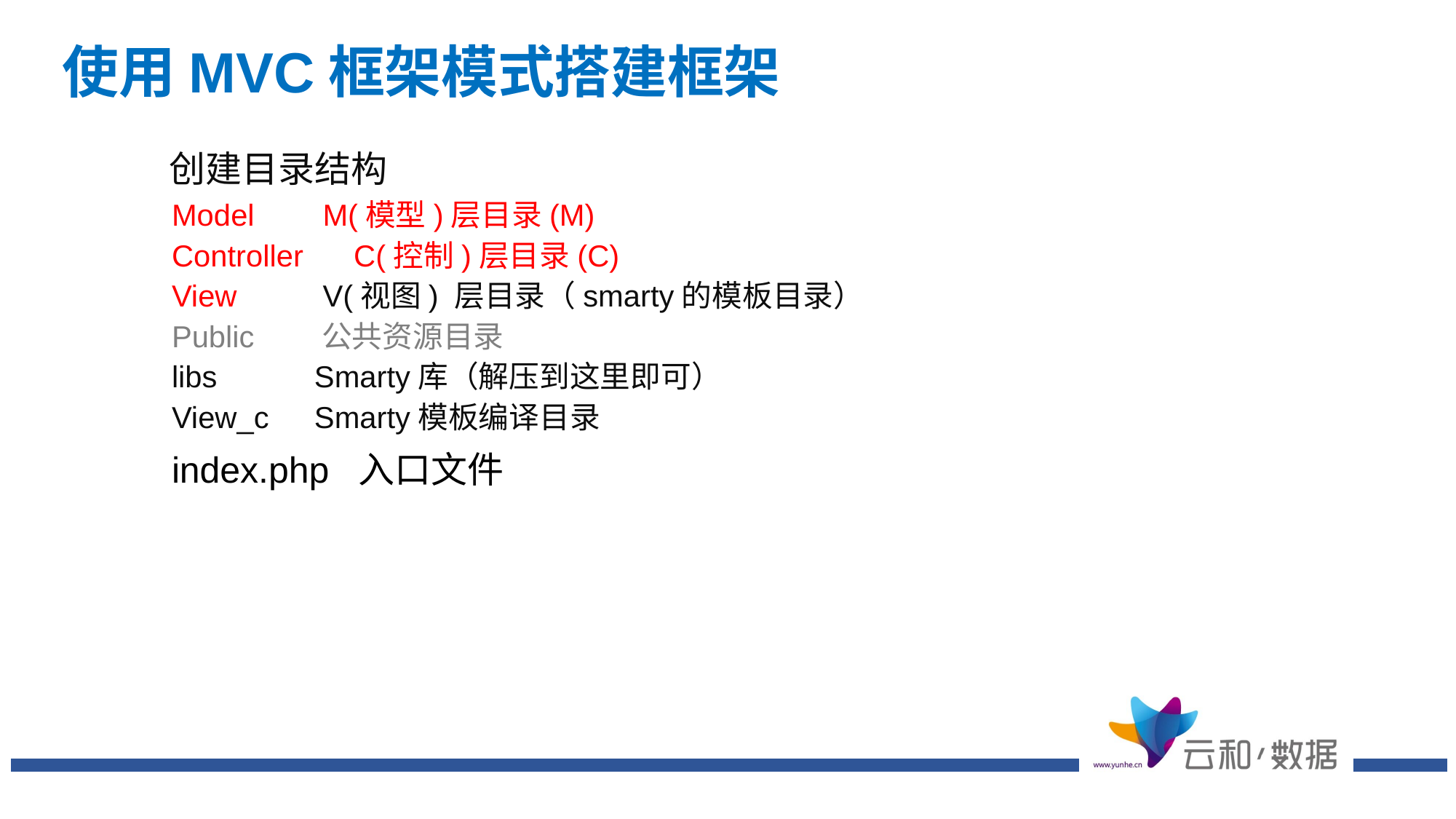

# 使用MVC框架模式搭建框架
            创建目录结构

		Model 	     M(模型)层目录(M)

		Controller      C(控制)层目录(C)

		View	     V(视图) 层目录（smarty的模板目录）

		Public	    公共资源目录

		libs	    Smarty库（解压到这里即可）

		View_c	    Smarty模板编译目录
		index.php  入口文件